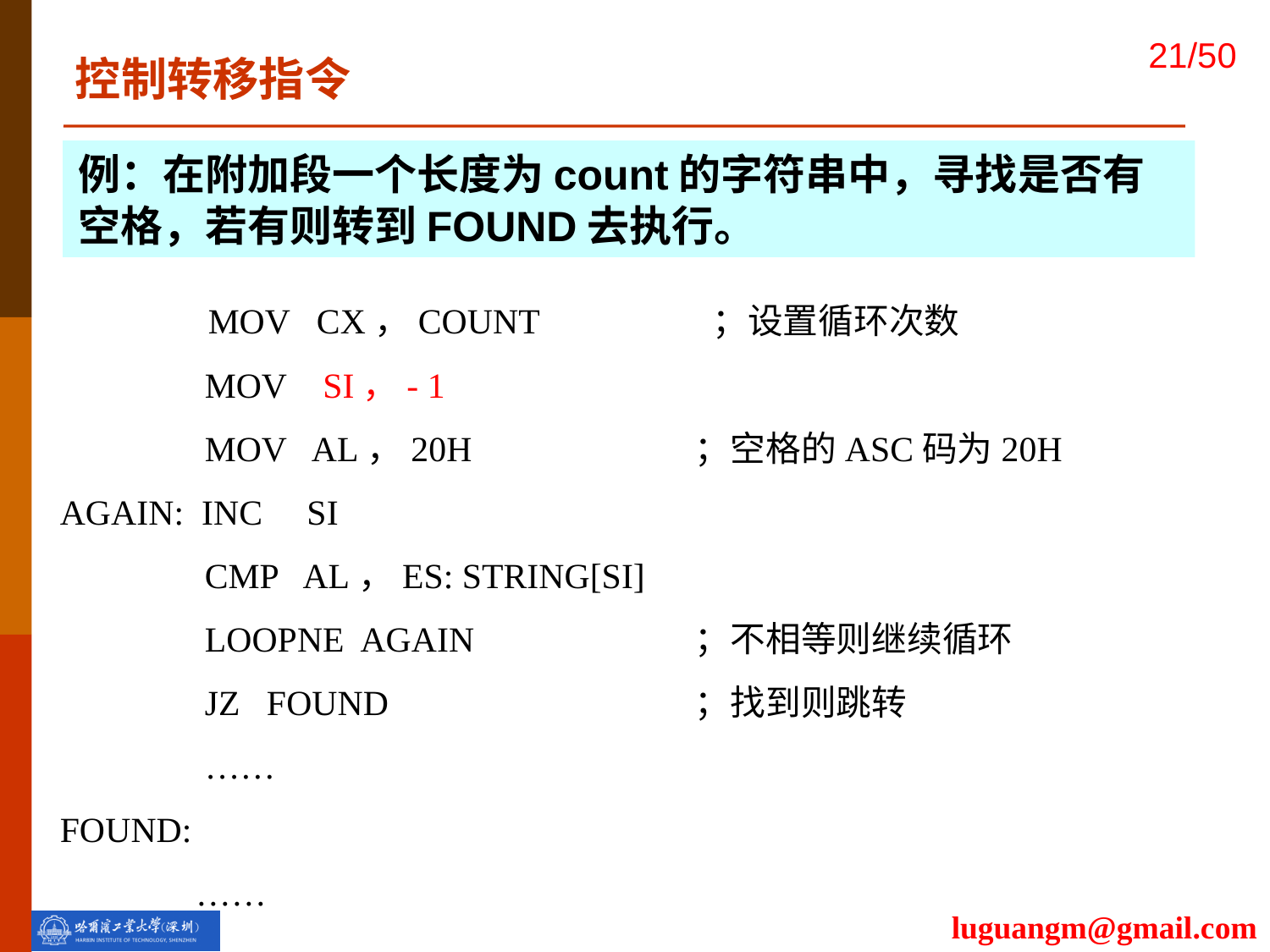

控制转移指令
例：在附加段一个长度为count的字符串中，寻找是否有空格，若有则转到FOUND去执行。
              MOV   CX，COUNT           	 ；设置循环次数
	  MOV    SI，- 1
    	  MOV   AL，20H                     	；空格的ASC码为20H
AGAIN:  INC     SI
	  CMP   AL，ES: STRING[SI]
	  LOOPNE  AGAIN                        	；不相等则继续循环
   	  JZ   FOUND		             	；找到则跳转
	  ……
FOUND:
	 ……